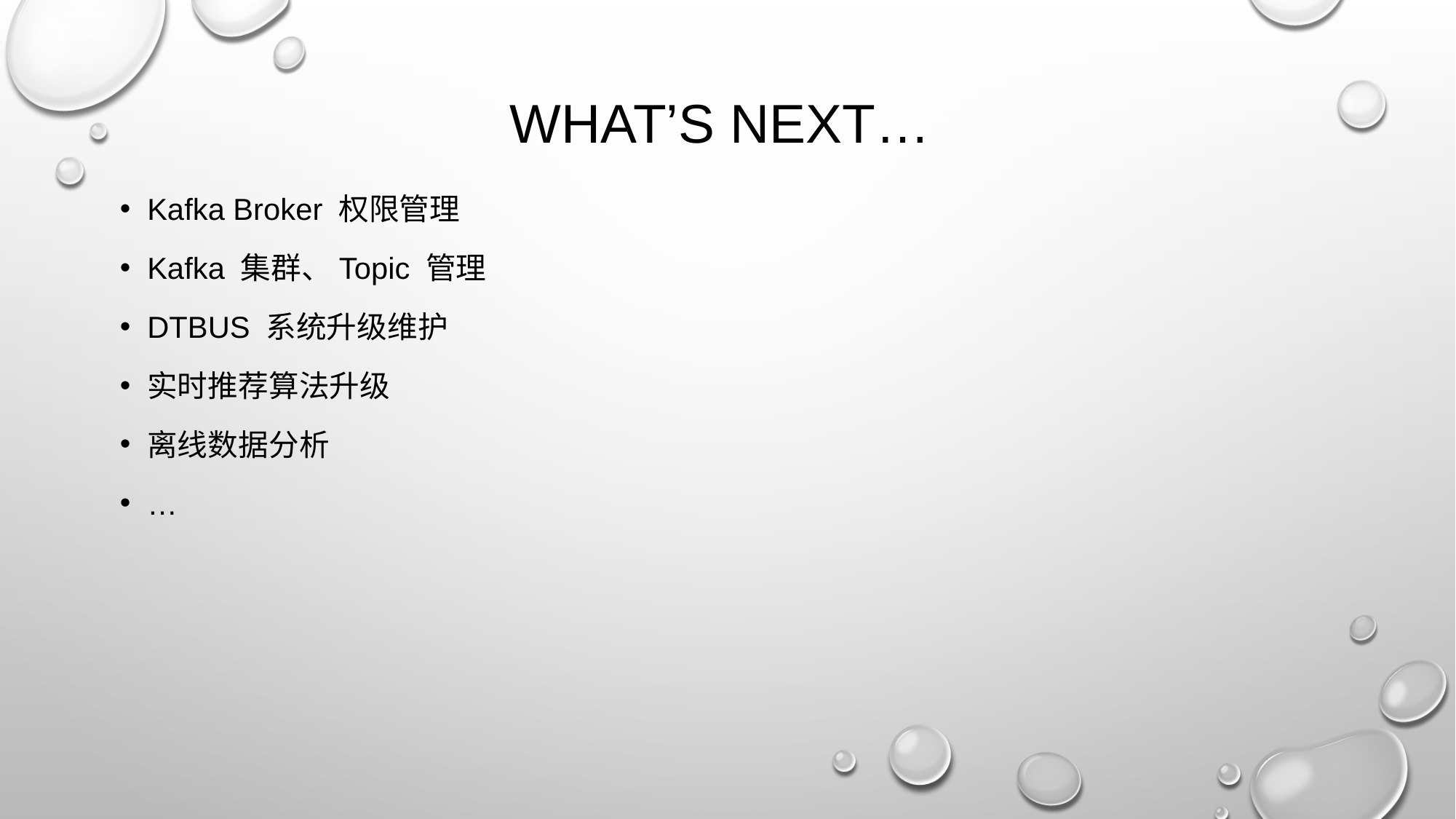

# What’s next…
Kafka Broker 权限管理
Kafka 集群、Topic 管理
Dtbus 系统升级维护
实时推荐算法升级
离线数据分析
…